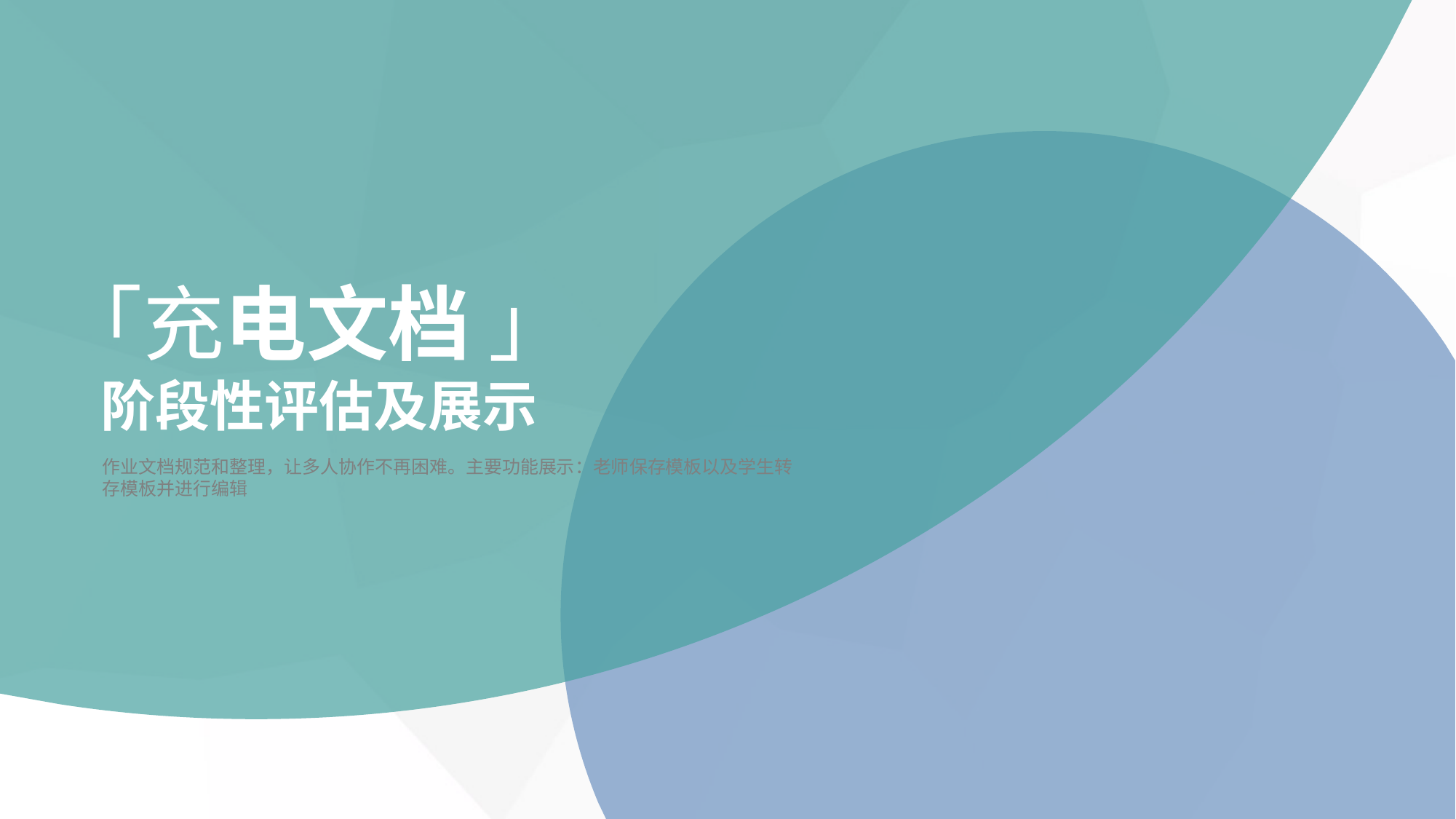

「充电文档 」
阶段性评估及展示
作业文档规范和整理，让多人协作不再困难。主要功能展示：老师保存模板以及学生转存模板并进行编辑